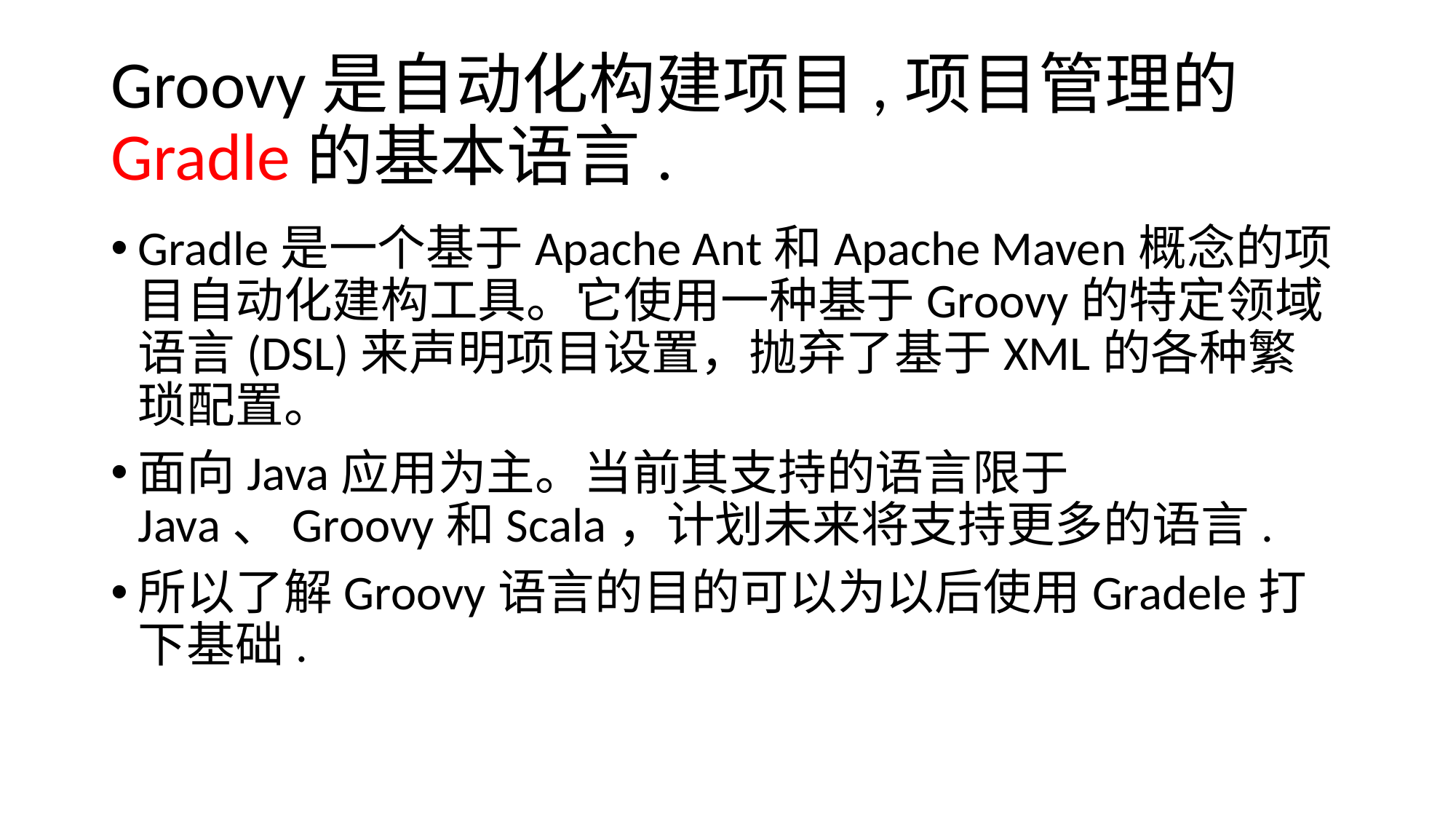

# Groovy是自动化构建项目,项目管理的Gradle的基本语言.
Gradle是一个基于Apache Ant和Apache Maven概念的项目自动化建构工具。它使用一种基于Groovy的特定领域语言(DSL)来声明项目设置，抛弃了基于XML的各种繁琐配置。
面向Java应用为主。当前其支持的语言限于Java、Groovy和Scala，计划未来将支持更多的语言.
所以了解Groovy语言的目的可以为以后使用Gradele打下基础.